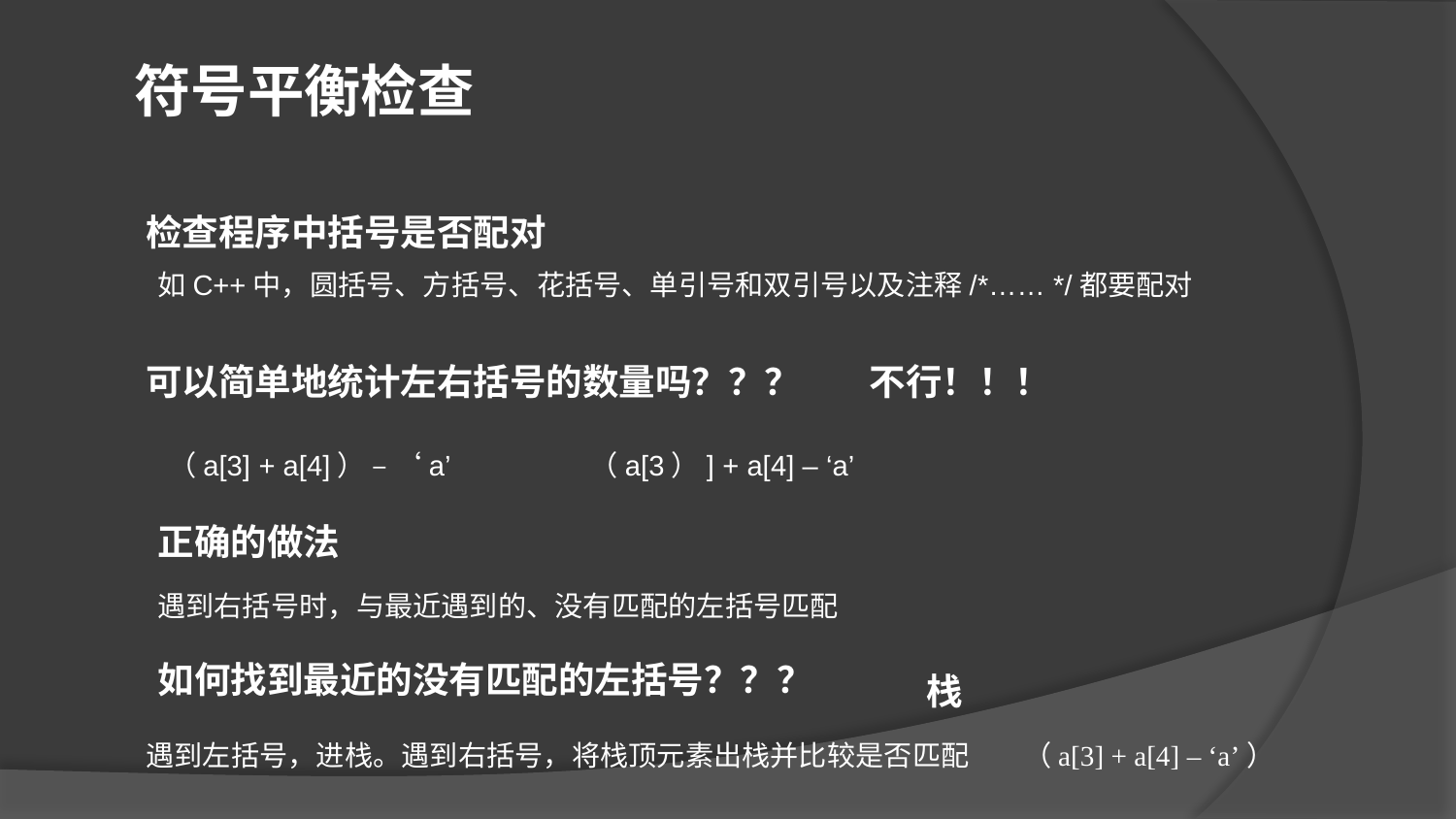

符号平衡检查
检查程序中括号是否配对
如C++中，圆括号、方括号、花括号、单引号和双引号以及注释/*…… */都要配对
不行！！！
可以简单地统计左右括号的数量吗？？？
（a[3] + a[4]） – ‘a’
（a[3）] + a[4] – ‘a’
正确的做法
遇到右括号时，与最近遇到的、没有匹配的左括号匹配
如何找到最近的没有匹配的左括号？？？
栈
遇到左括号，进栈。遇到右括号，将栈顶元素出栈并比较是否匹配
（a[3] + a[4] – ‘a’）